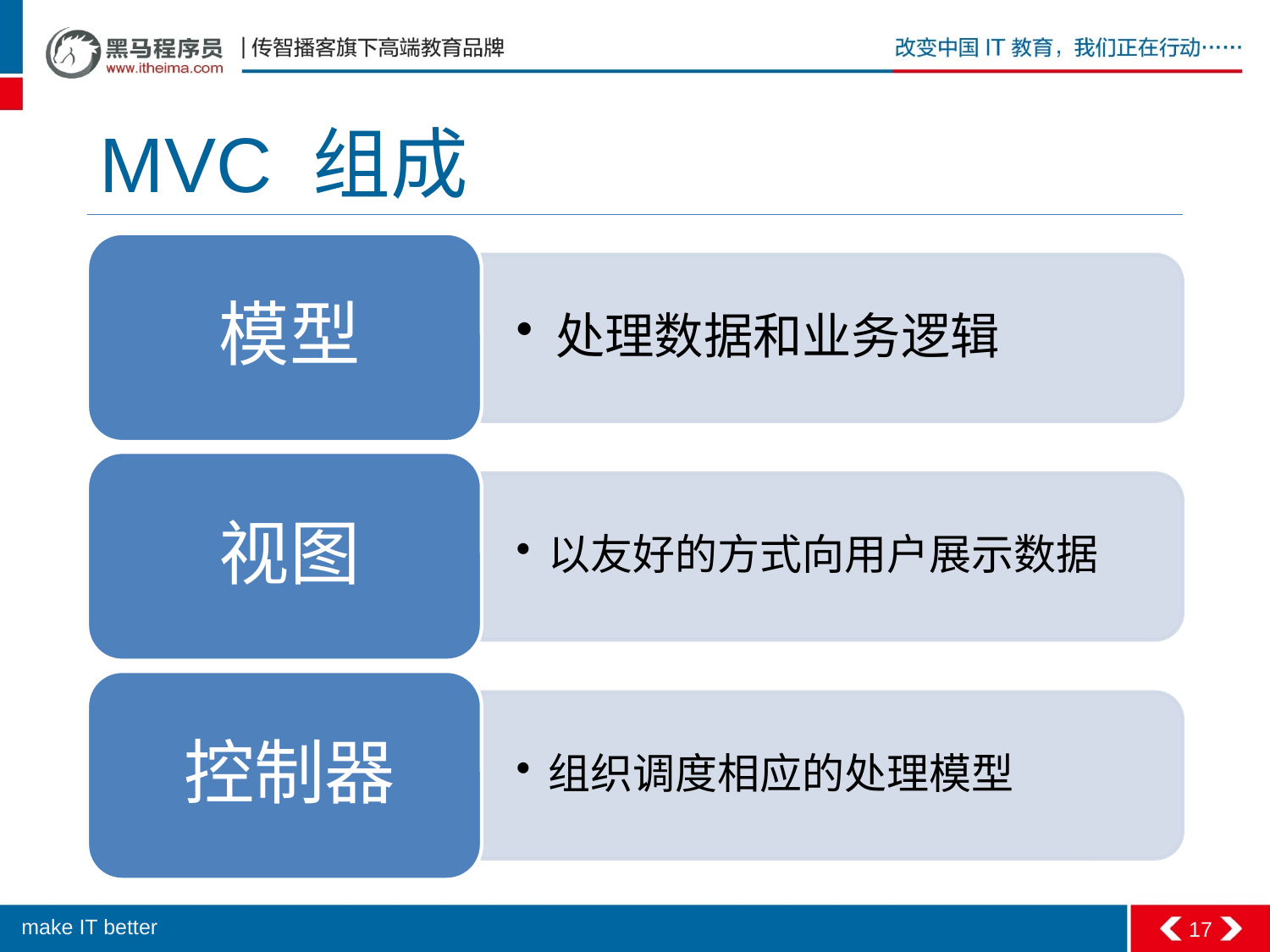

# MVC 组成
处理数据和业务逻辑
模型
以友好的方式向用户展示数据
视图
组织调度相应的处理模型
控制器
17

make IT better